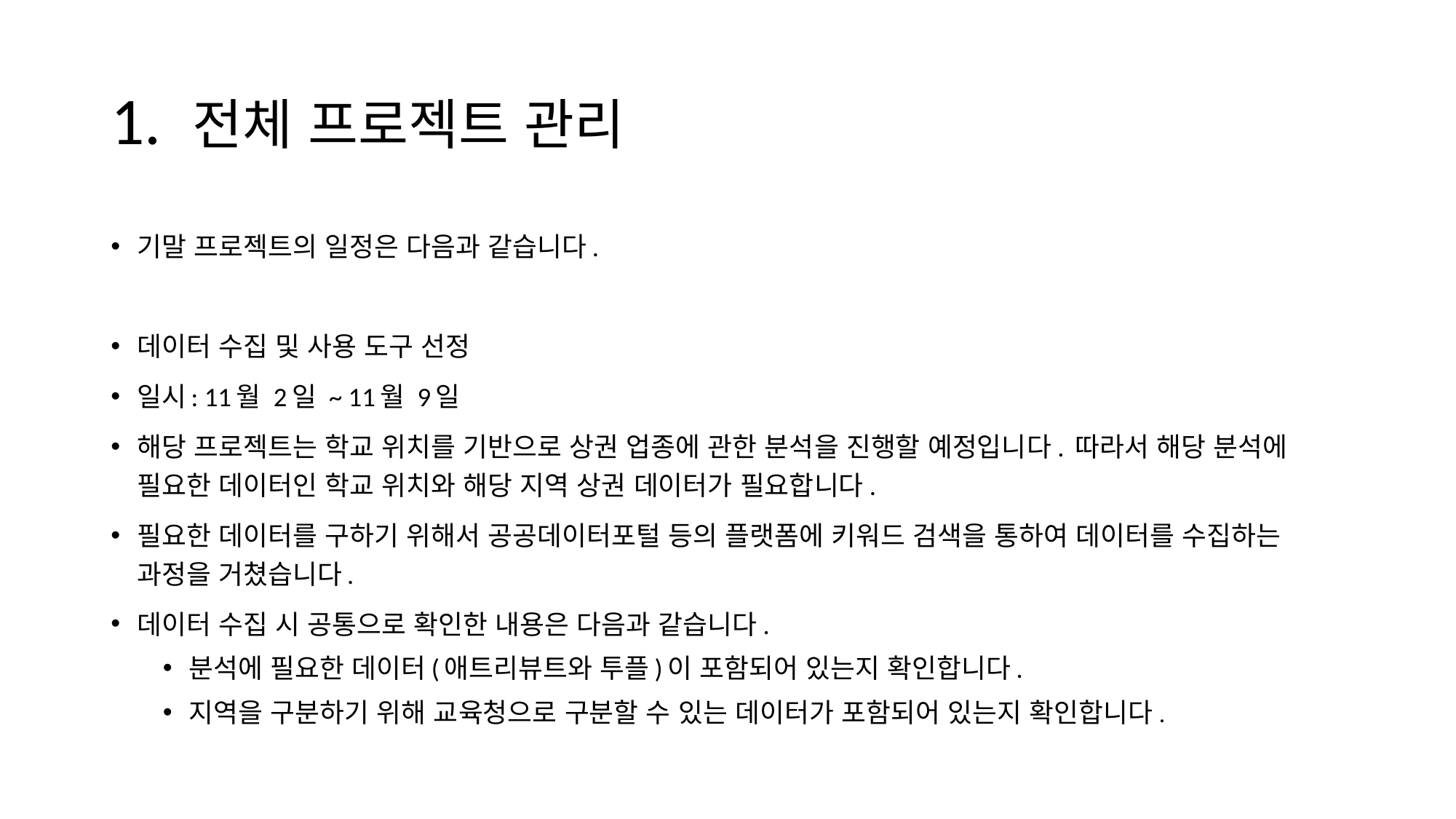

# 1. 전체 프로젝트 관리
기말 프로젝트의 일정은 다음과 같습니다.

데이터 수집 및 사용 도구 선정
일시: 11월 2일 ~ 11월 9일
해당 프로젝트는 학교 위치를 기반으로 상권 업종에 관한 분석을 진행할 예정입니다. 따라서 해당 분석에 필요한 데이터인 학교 위치와 해당 지역 상권 데이터가 필요합니다.
필요한 데이터를 구하기 위해서 공공데이터포털 등의 플랫폼에 키워드 검색을 통하여 데이터를 수집하는 과정을 거쳤습니다.
데이터 수집 시 공통으로 확인한 내용은 다음과 같습니다.
분석에 필요한 데이터(애트리뷰트와 투플)이 포함되어 있는지 확인합니다.
지역을 구분하기 위해 교육청으로 구분할 수 있는 데이터가 포함되어 있는지 확인합니다.